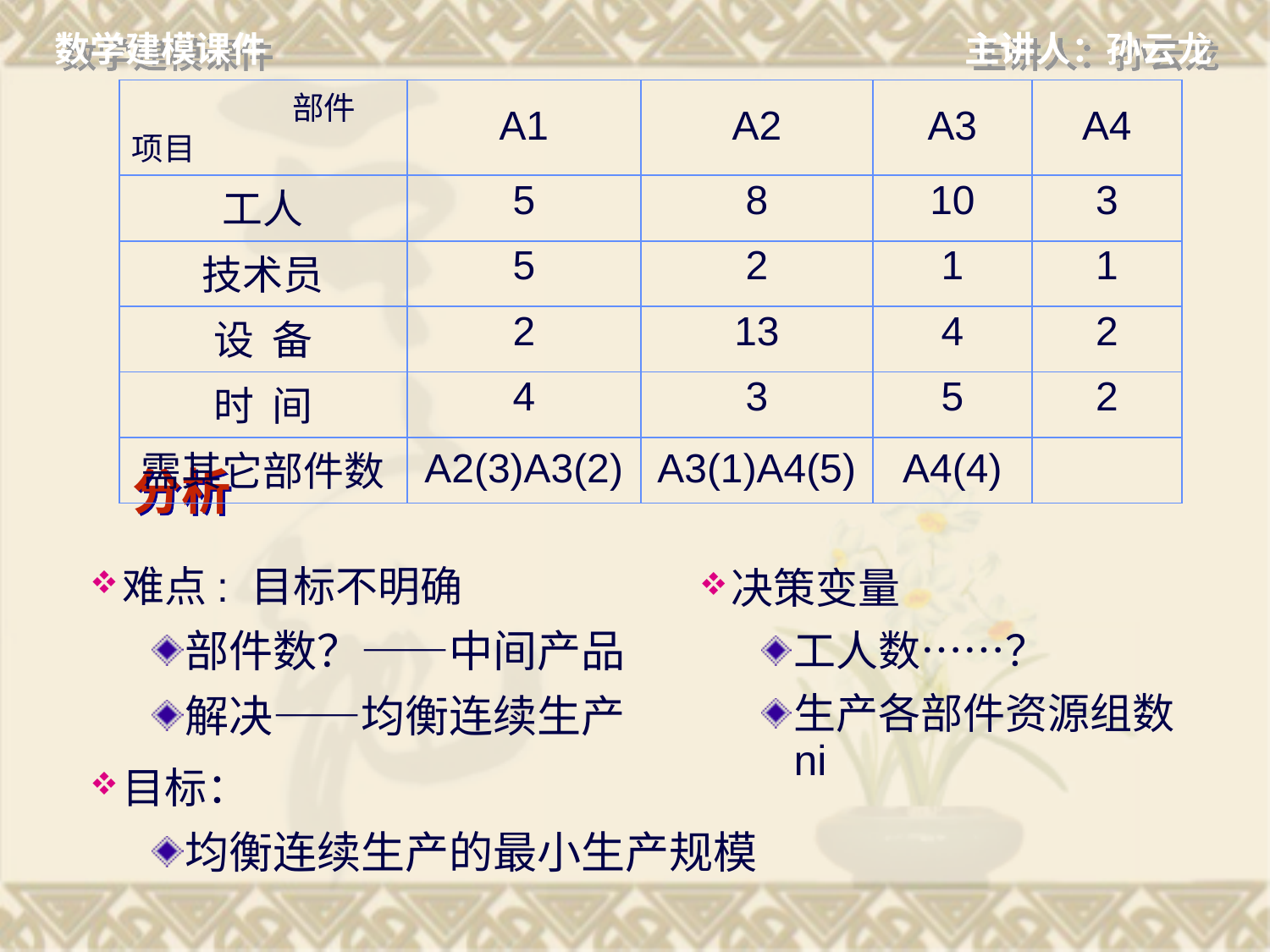

| 部件 项目 | A1 | A2 | A3 | A4 |
| --- | --- | --- | --- | --- |
| 工人 | 5 | 8 | 10 | 3 |
| 技术员 | 5 | 2 | 1 | 1 |
| 设 备 | 2 | 13 | 4 | 2 |
| 时 间 | 4 | 3 | 5 | 2 |
| 需其它部件数 | A2(3)A3(2) | A3(1)A4(5) | A4(4) |  |
# 分析
难点: 目标不明确
部件数？——中间产品
解决——均衡连续生产
目标：
均衡连续生产的最小生产规模
决策变量
工人数……？
生产各部件资源组数 ni